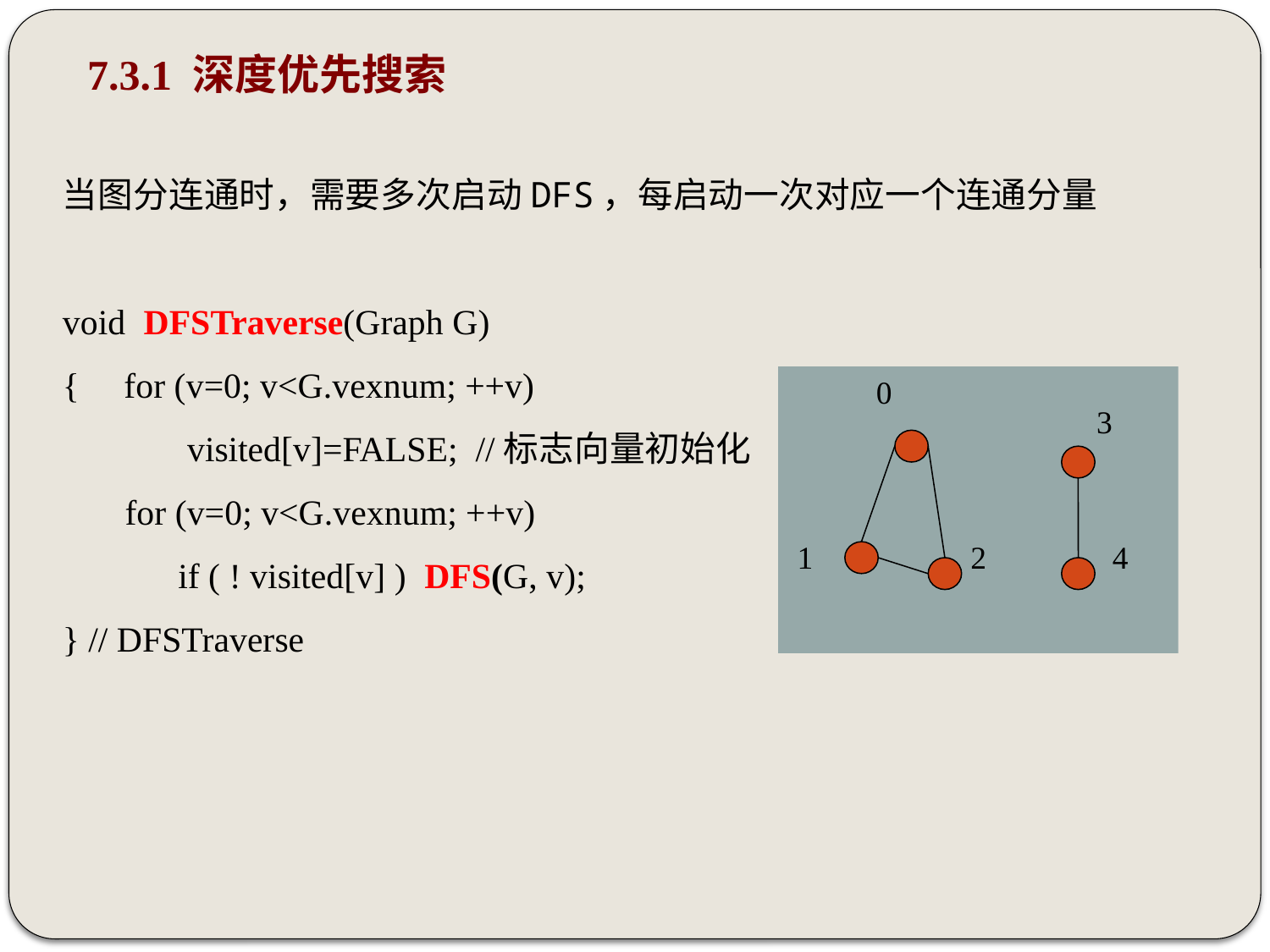

7.3.1 深度优先搜索
当图分连通时，需要多次启动DFS，每启动一次对应一个连通分量

void  DFSTraverse(Graph G)
{     for (v=0; v<G.vexnum; ++v)
              visited[v]=FALSE;  //标志向量初始化
       for (v=0; v<G.vexnum; ++v)
             if ( ! visited[v] )  DFS(G, v);
} // DFSTraverse
0

3

1
2
4